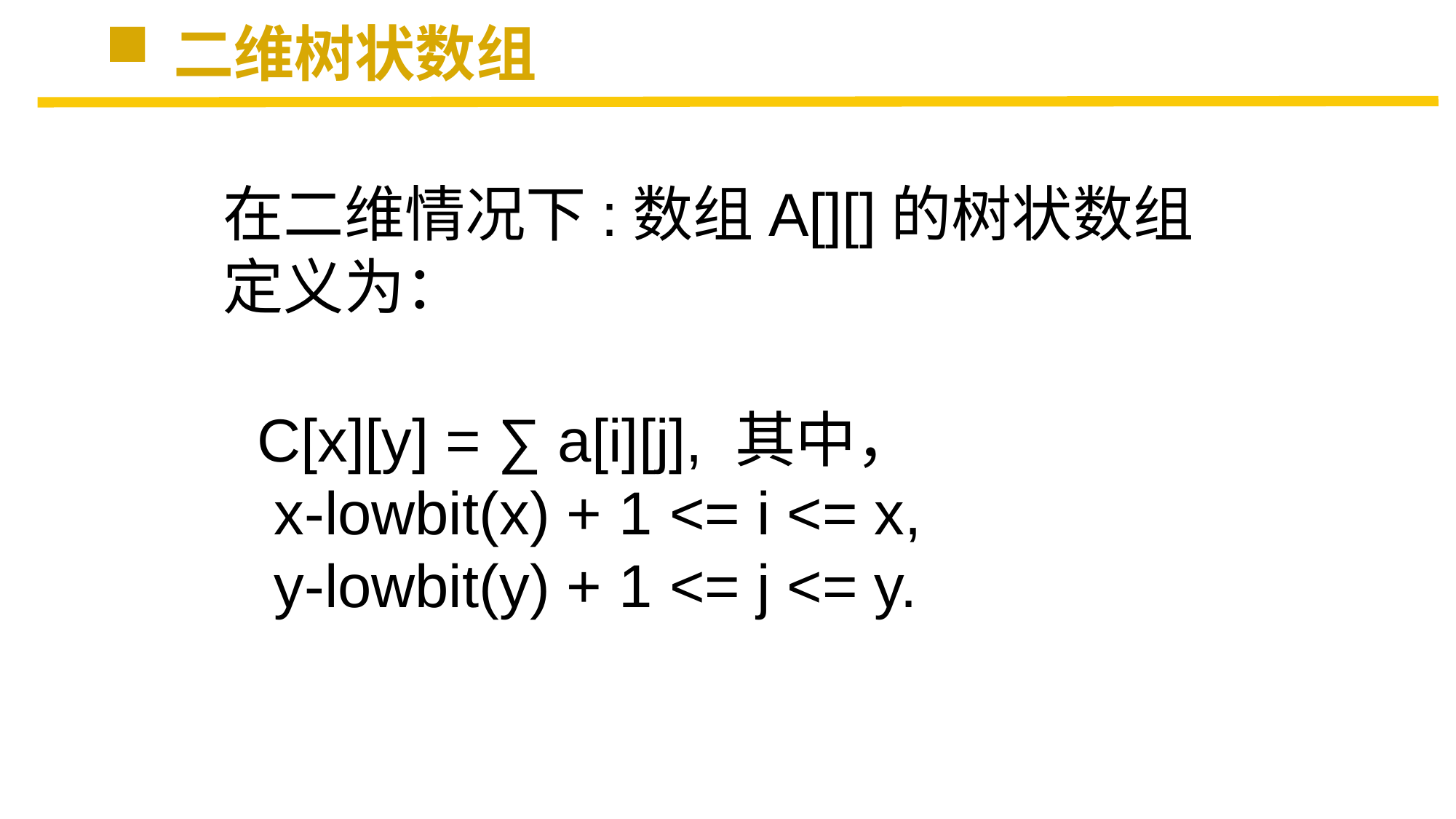

二维树状数组
在二维情况下:数组A[][]的树状数组定义为：

  C[x][y] = ∑ a[i][j], 其中，
   x-lowbit(x) + 1 <= i <= x,
   y-lowbit(y) + 1 <= j <= y.